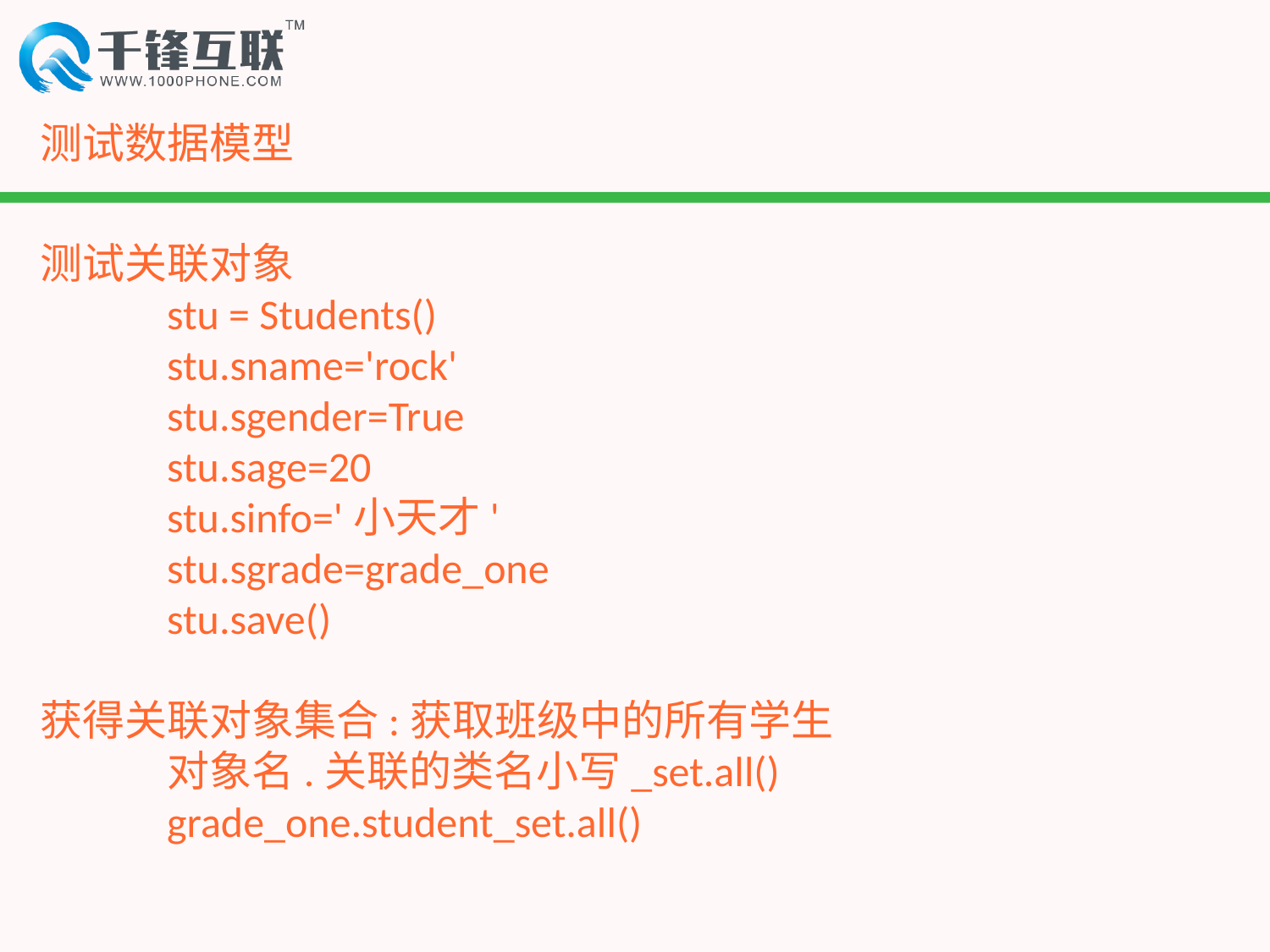

# 测试数据模型
测试关联对象
	stu = Students()
	stu.sname='rock'
	stu.sgender=True
	stu.sage=20
	stu.sinfo='小天才'
	stu.sgrade=grade_one
	stu.save()

获得关联对象集合:获取班级中的所有学生
	对象名.关联的类名小写_set.all()
	grade_one.student_set.all()